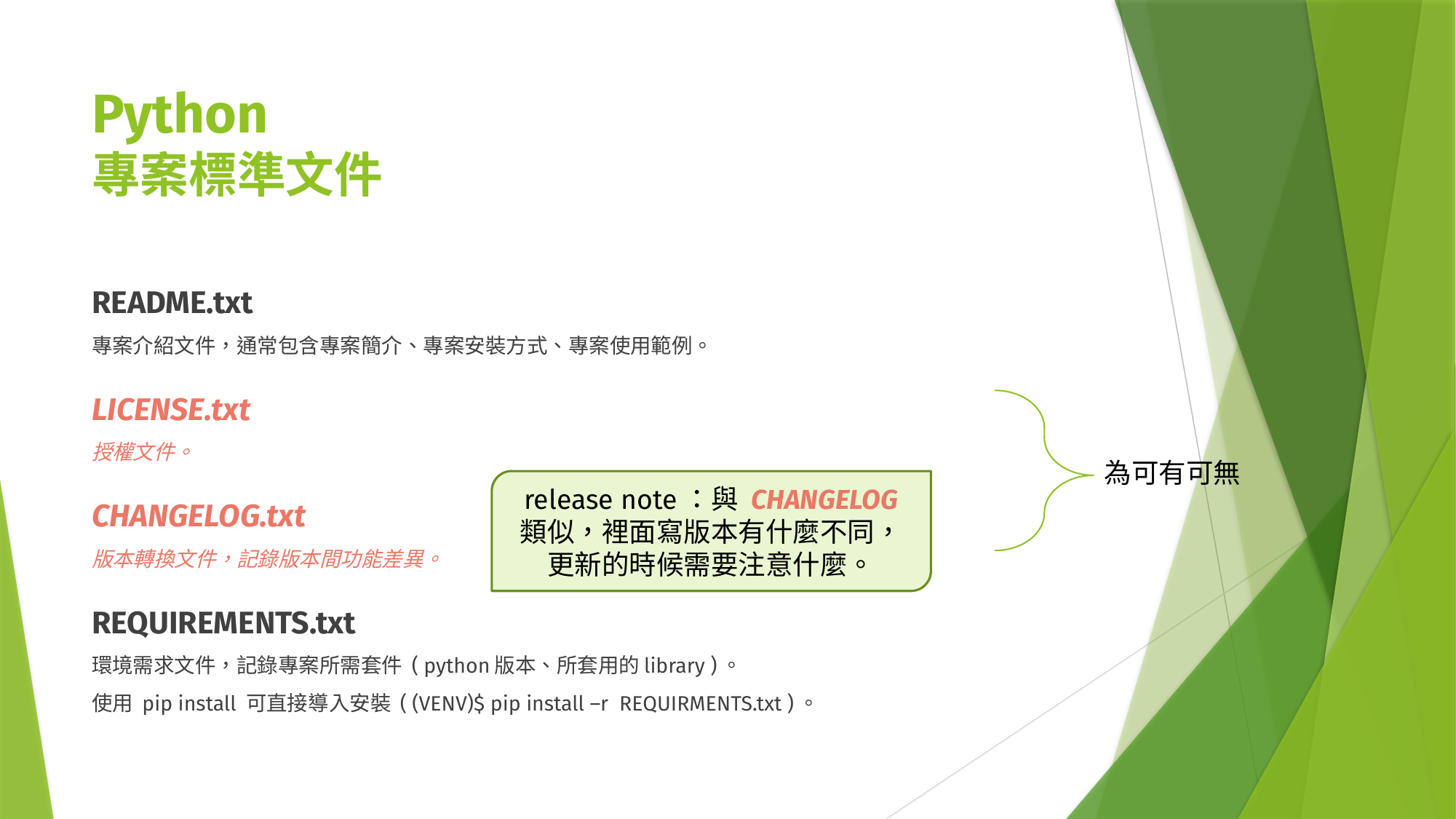

# Python 專案標準文件
README.txt
專案介紹文件，通常包含專案簡介、專案安裝方式、專案使用範例。
LICENSE.txt
授權文件。
CHANGELOG.txt
版本轉換文件，記錄版本間功能差異。
REQUIREMENTS.txt
環境需求文件，記錄專案所需套件 ( python版本、所套用的library )。
使用 pip install 可直接導入安裝 ( (VENV)$ pip install –r  REQUIRMENTS.txt )。

為可有可無
release note：與 CHANGELOG 類似，裡面寫版本有什麼不同，更新的時候需要注意什麼。